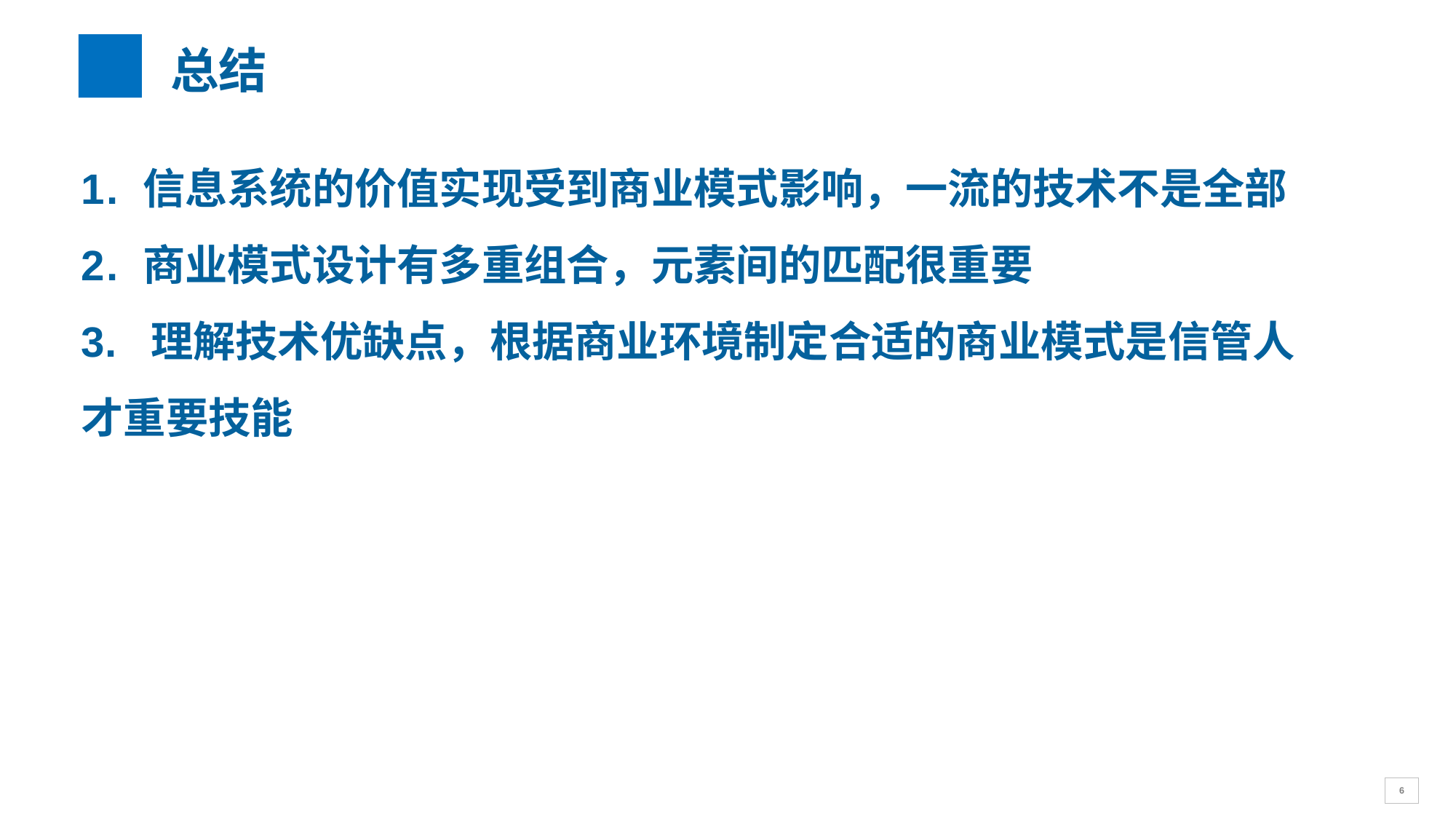

# 总结

信息系统的价值实现受到商业模式影响，一流的技术不是全部
商业模式设计有多重组合，元素间的匹配很重要
3.  理解技术优缺点，根据商业环境制定合适的商业模式是信管人才重要技能